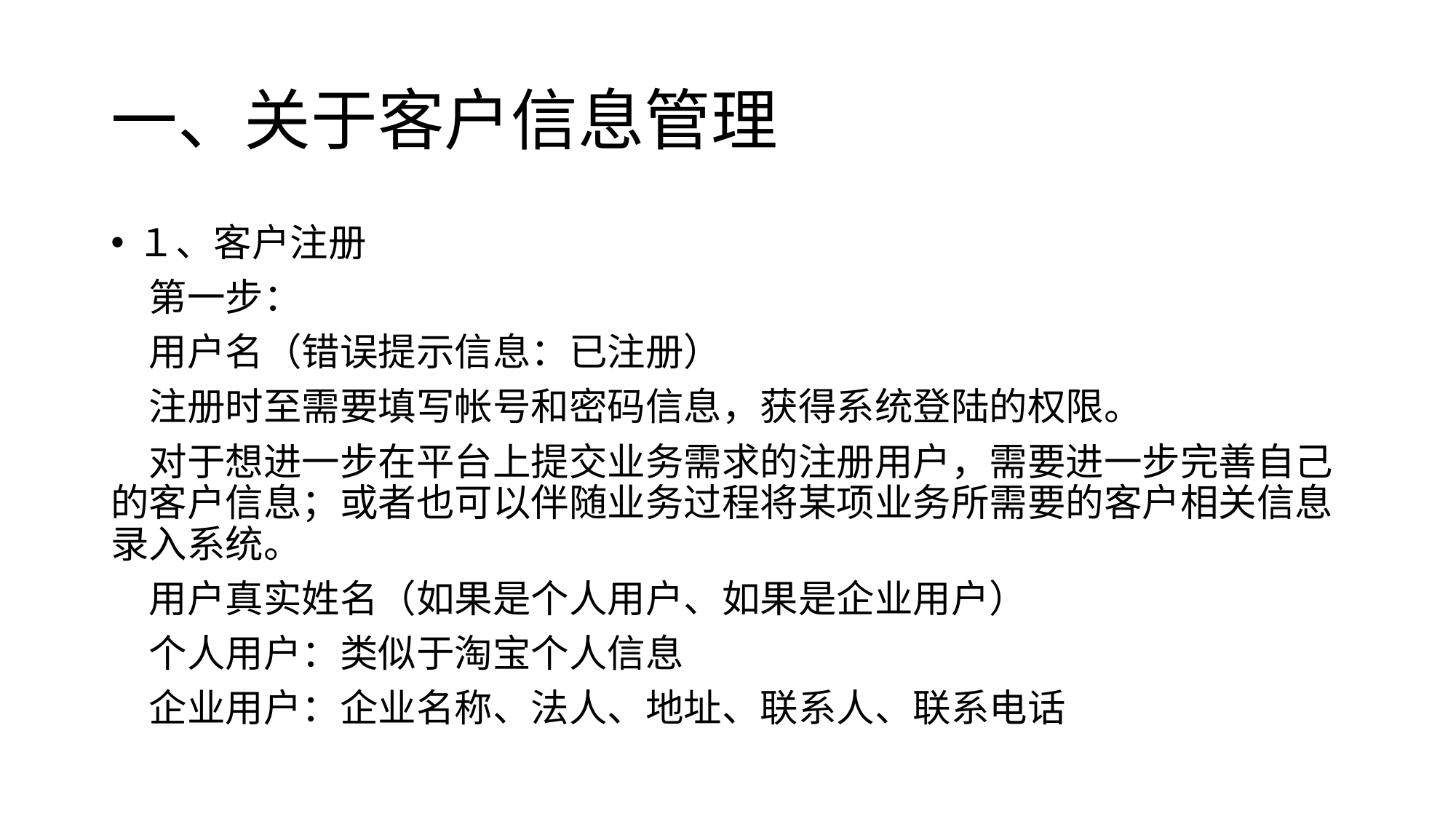

# 一、关于客户信息管理
１、客户注册
　第一步：
　用户名（错误提示信息：已注册）
　注册时至需要填写帐号和密码信息，获得系统登陆的权限。
　对于想进一步在平台上提交业务需求的注册用户，需要进一步完善自己的客户信息；或者也可以伴随业务过程将某项业务所需要的客户相关信息录入系统。
　用户真实姓名（如果是个人用户、如果是企业用户）
　个人用户：类似于淘宝个人信息
　企业用户：企业名称、法人、地址、联系人、联系电话